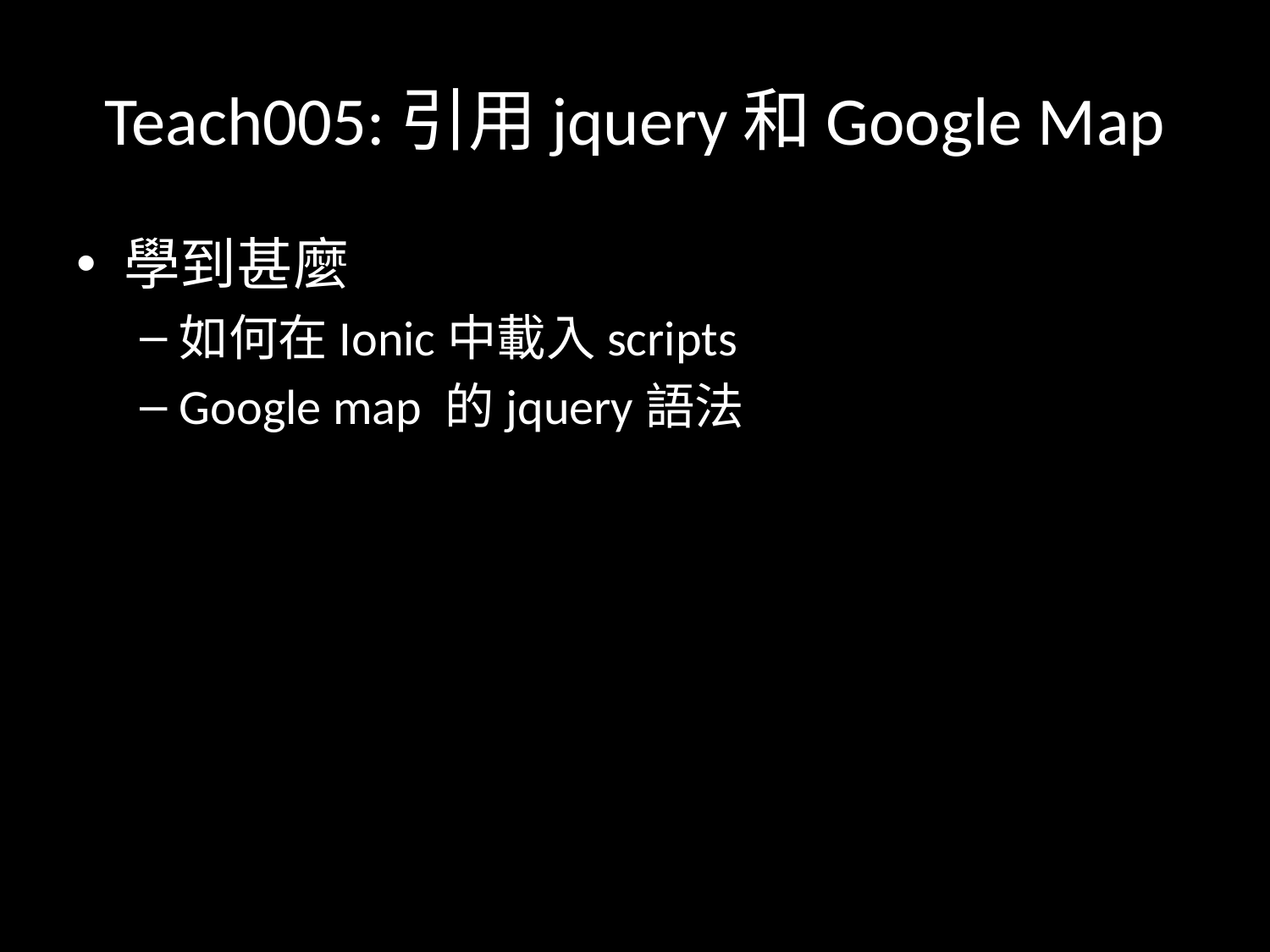

# Teach005:引用jquery和Google Map
學到甚麼
如何在Ionic中載入scripts
Google map 的jquery語法